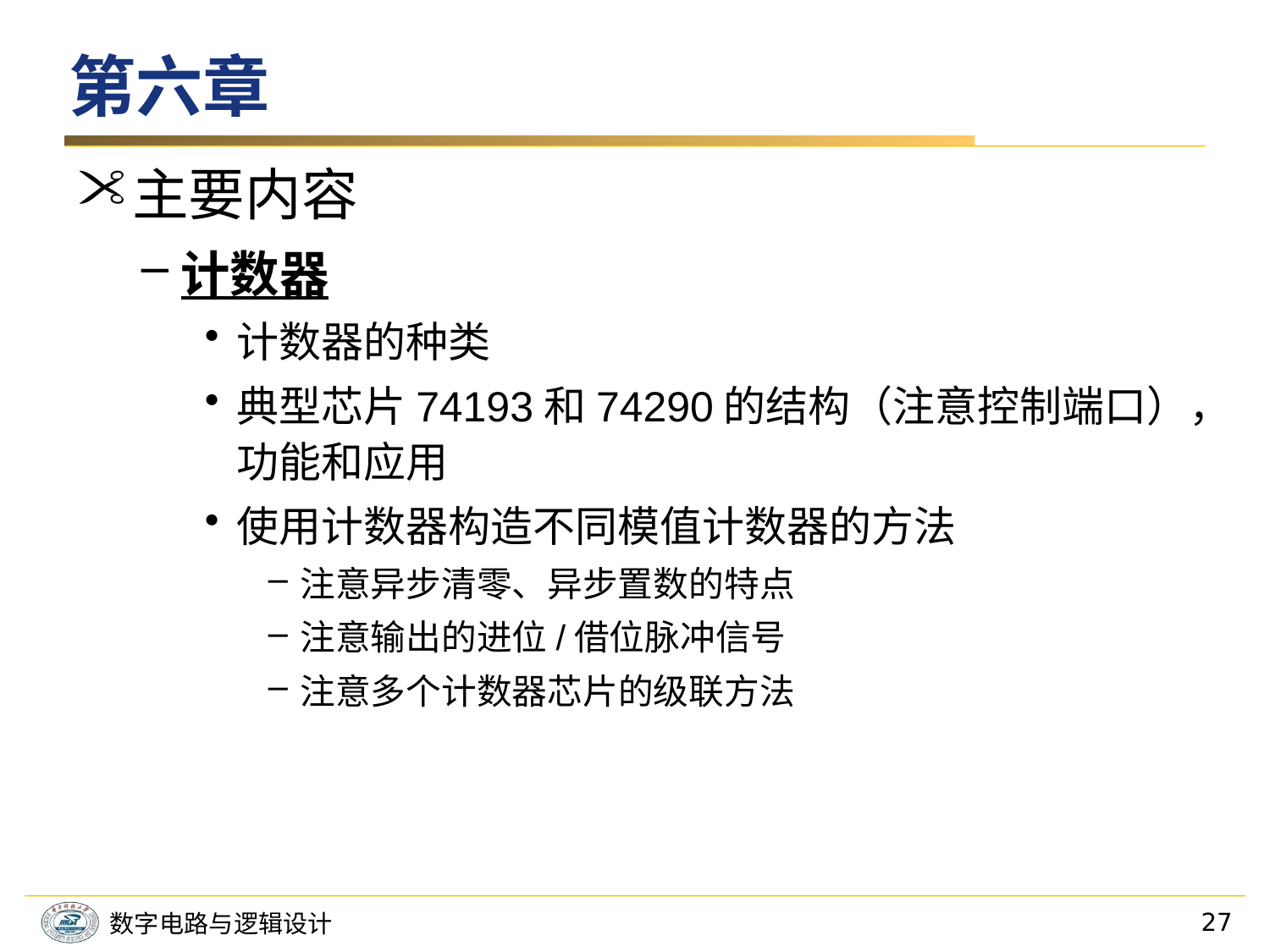

# 第六章
主要内容
计数器
计数器的种类
典型芯片74193和74290的结构（注意控制端口），功能和应用
使用计数器构造不同模值计数器的方法
注意异步清零、异步置数的特点
注意输出的进位/借位脉冲信号
注意多个计数器芯片的级联方法
27
数字电路与逻辑设计